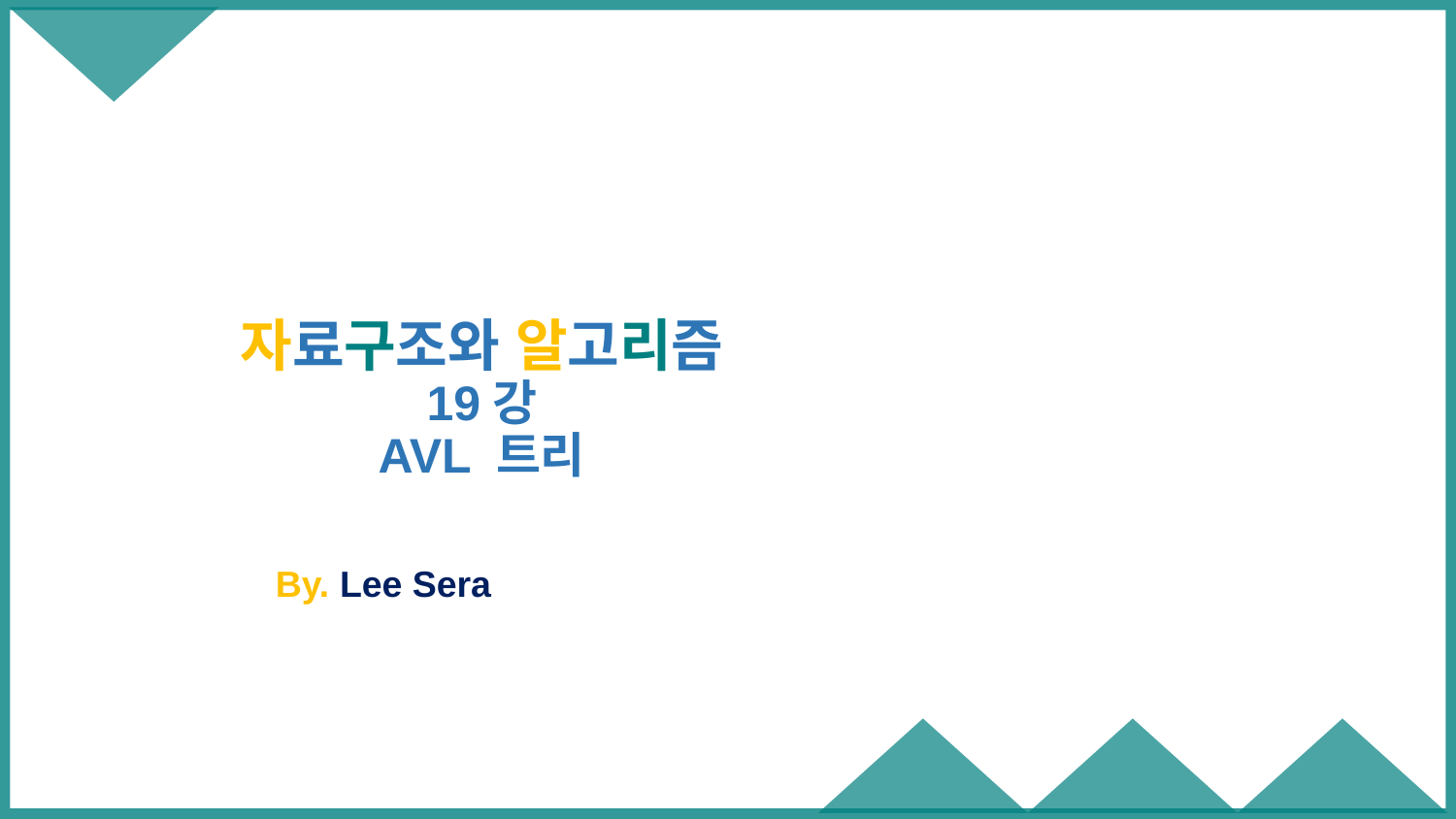

# 자료구조와 알고리즘 19강 AVL 트리
By. Lee Sera